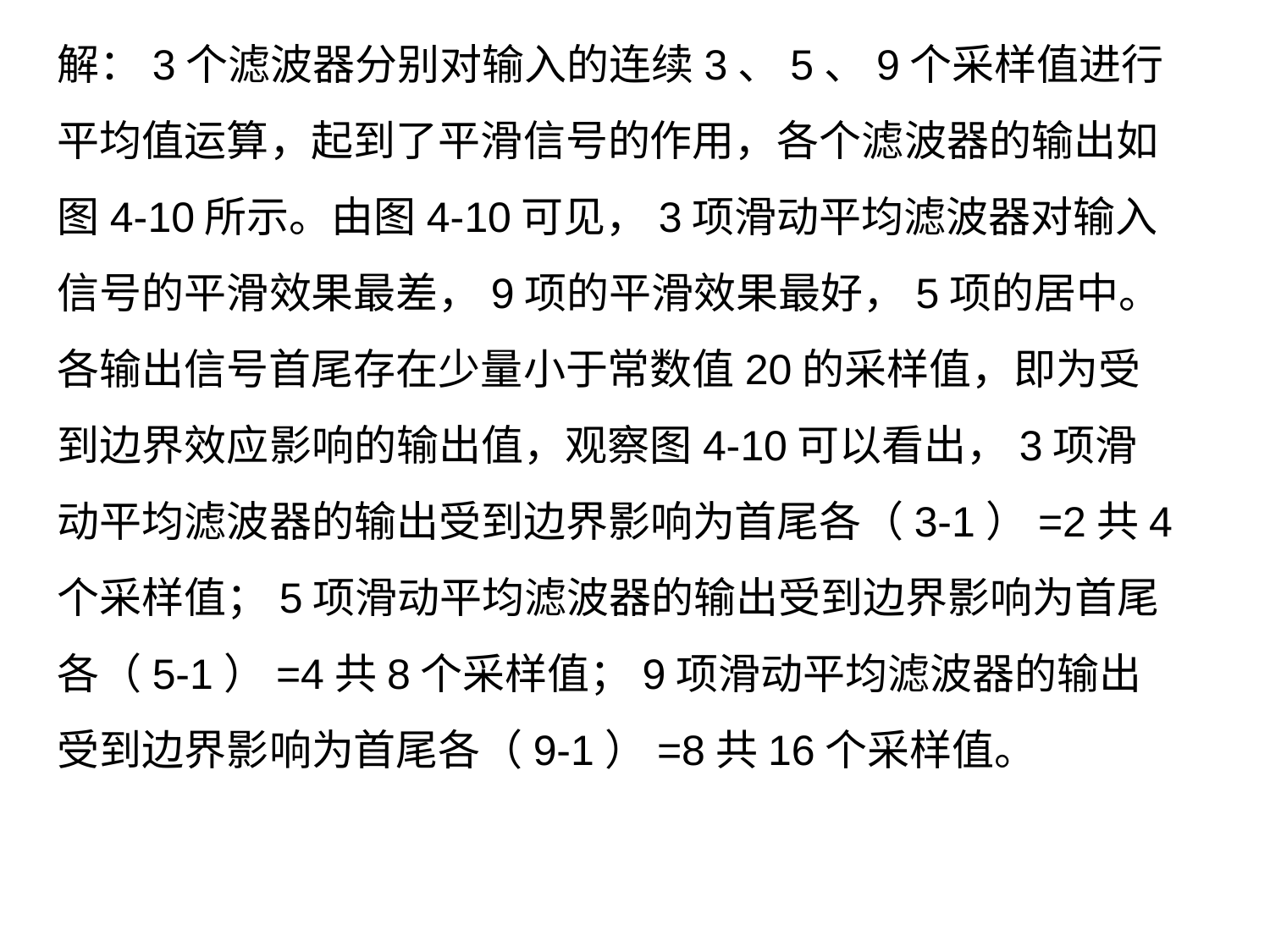

解：3个滤波器分别对输入的连续3、5、9个采样值进行平均值运算，起到了平滑信号的作用，各个滤波器的输出如图4-10所示。由图4-10可见，3项滑动平均滤波器对输入信号的平滑效果最差，9项的平滑效果最好，5项的居中。各输出信号首尾存在少量小于常数值20的采样值，即为受到边界效应影响的输出值，观察图4-10可以看出，3项滑动平均滤波器的输出受到边界影响为首尾各（3-1）=2共4个采样值；5项滑动平均滤波器的输出受到边界影响为首尾各（5-1）=4共8个采样值；9项滑动平均滤波器的输出受到边界影响为首尾各（9-1）=8共16个采样值。